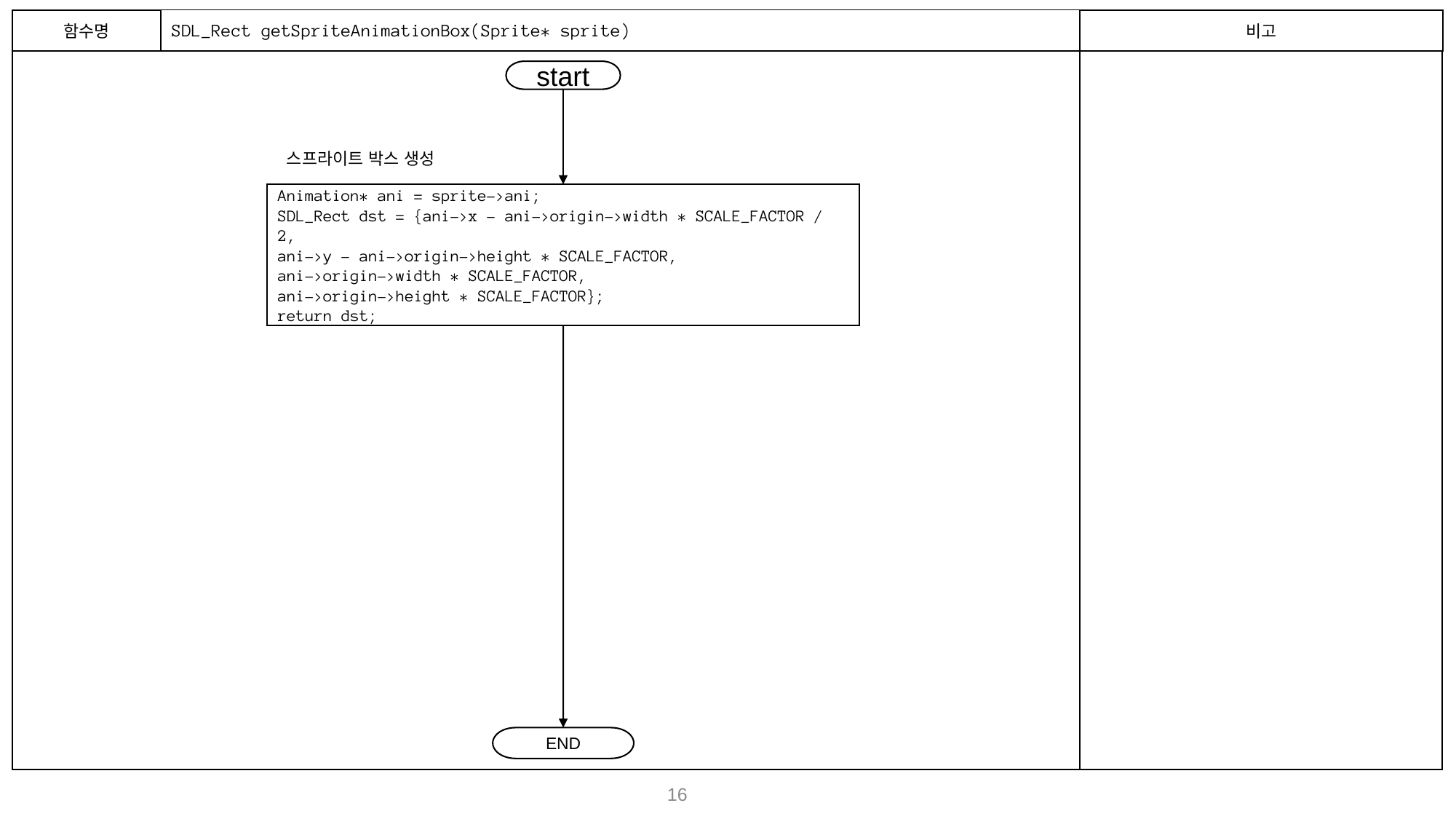

함수명
# SDL_Rect getSpriteAnimationBox(Sprite* sprite)
비고

start
스프라이트 박스 생성
Animation* ani = sprite->ani;
SDL_Rect dst = {ani->x - ani->origin->width * SCALE_FACTOR / 2,
ani->y - ani->origin->height * SCALE_FACTOR,
ani->origin->width * SCALE_FACTOR,
ani->origin->height * SCALE_FACTOR};
return dst;
END
16